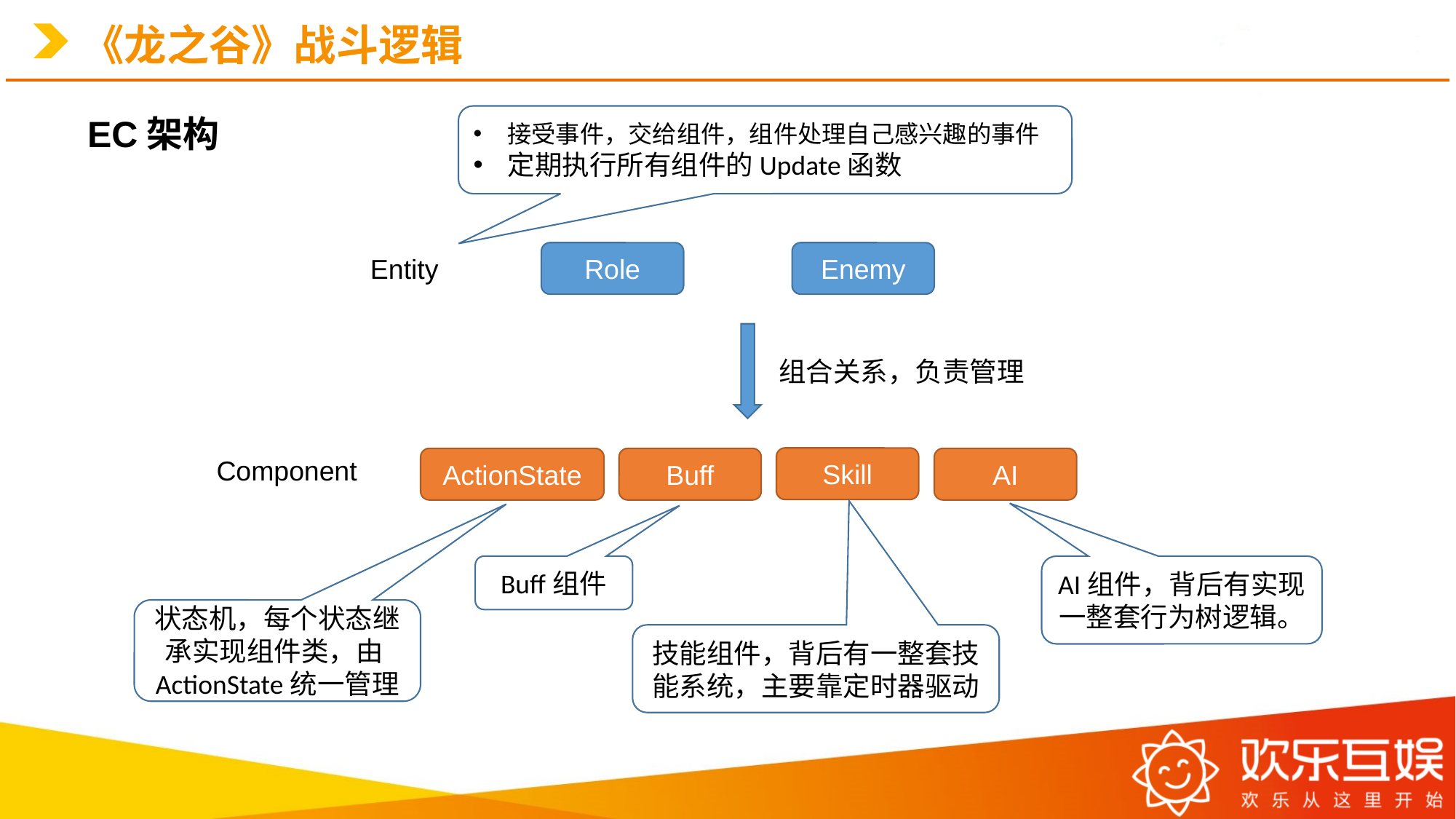

# 《龙之谷》战斗逻辑
EC架构
接受事件，交给组件，组件处理自己感兴趣的事件
定期执行所有组件的Update函数
Role
Enemy
Entity

组合关系，负责管理
Skill
Component
ActionState
Buff
AI
Buff组件
AI组件，背后有实现一整套行为树逻辑。
状态机，每个状态继承实现组件类，由ActionState统一管理
技能组件，背后有一整套技能系统，主要靠定时器驱动